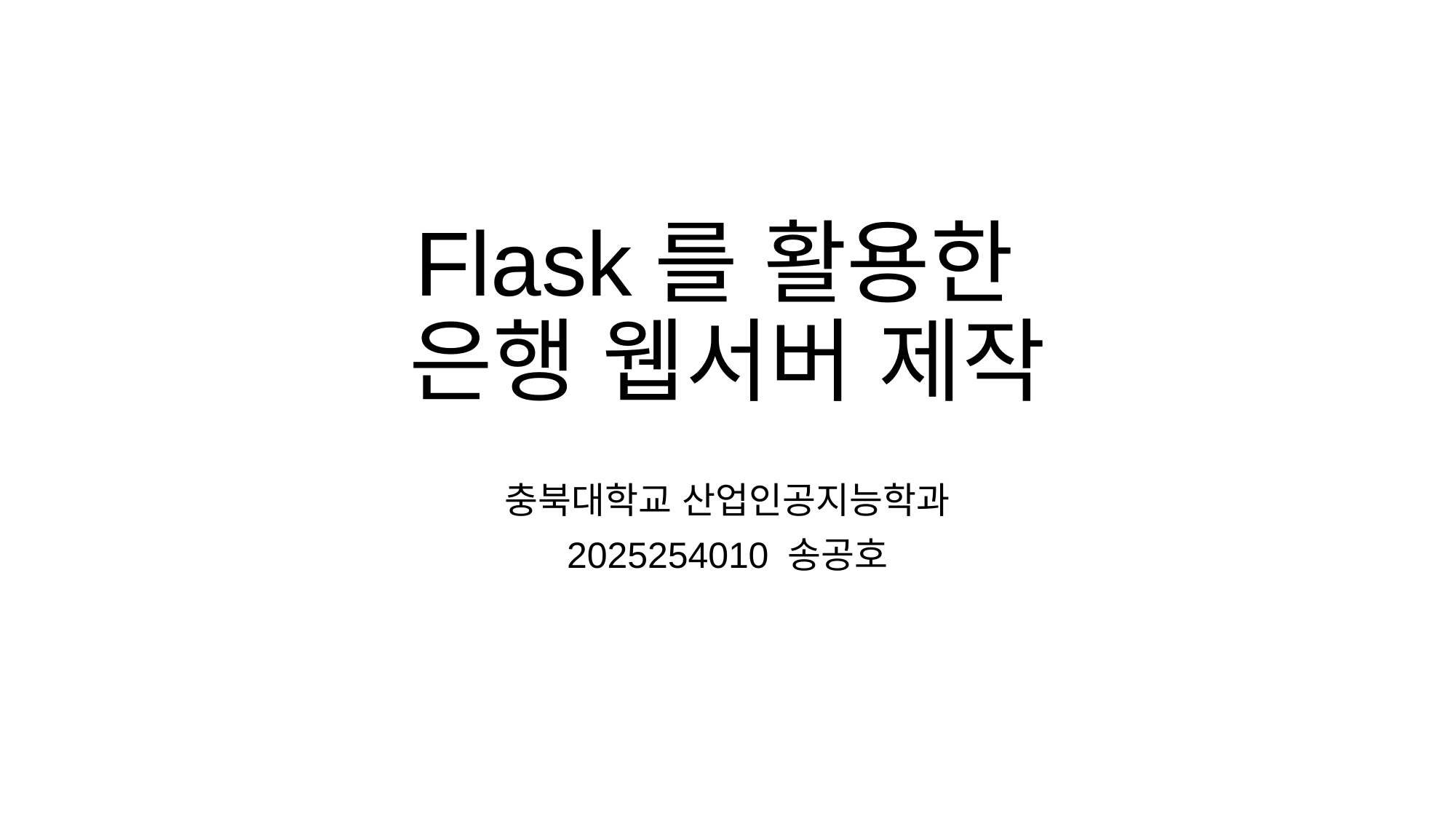

# Flask를 활용한 은행 웹서버 제작
충북대학교 산업인공지능학과
2025254010 송공호